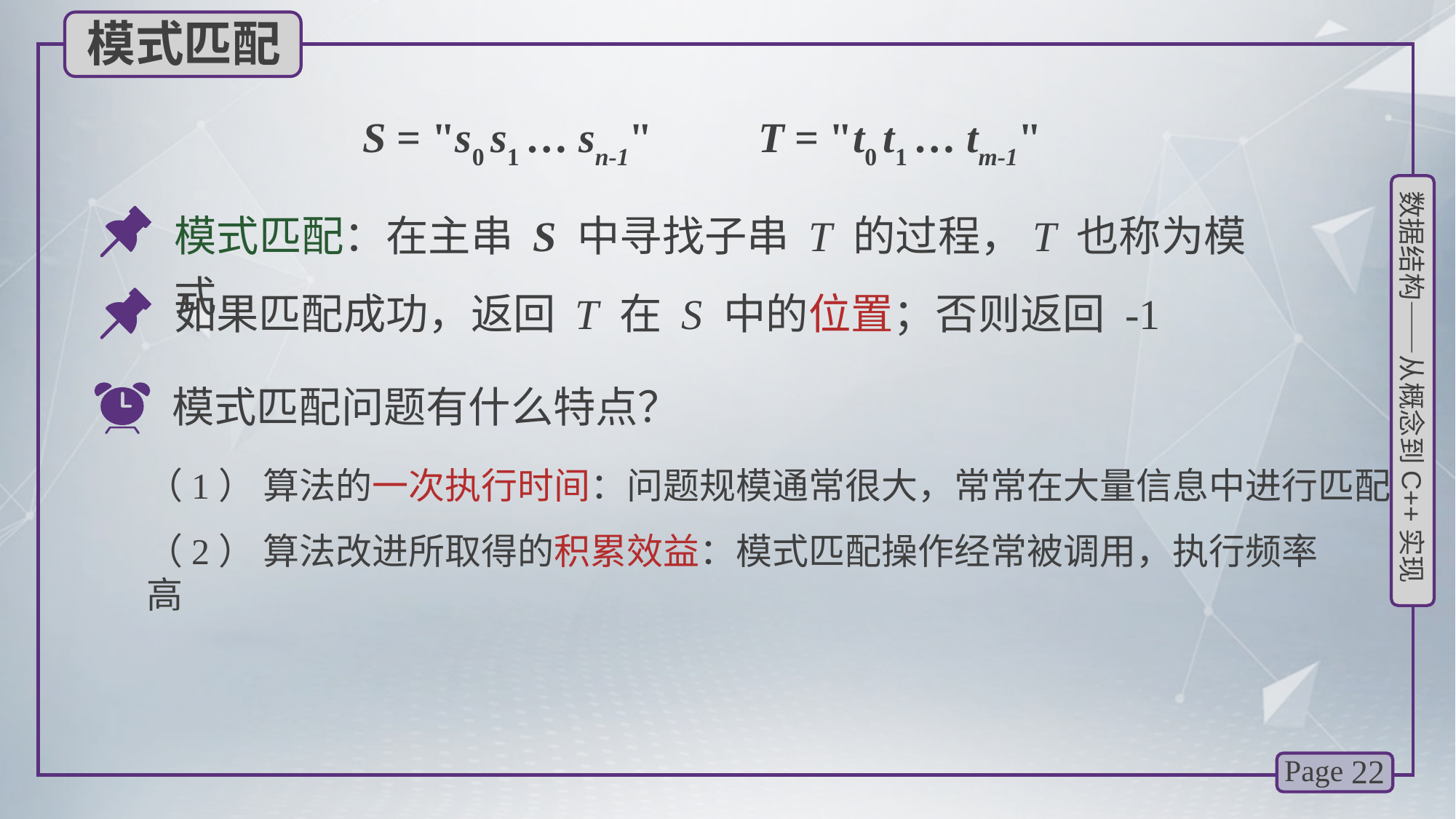

模式匹配

S = "s0 s1 … sn-1"          T = "t0 t1 … tm-1"
模式匹配：在主串 S 中寻找子串 T 的过程，T 也称为模式

如果匹配成功，返回 T 在 S 中的位置；否则返回 -1

模式匹配问题有什么特点？

（1） 算法的一次执行时间：问题规模通常很大，常常在大量信息中进行匹配
（2） 算法改进所取得的积累效益：模式匹配操作经常被调用，执行频率高